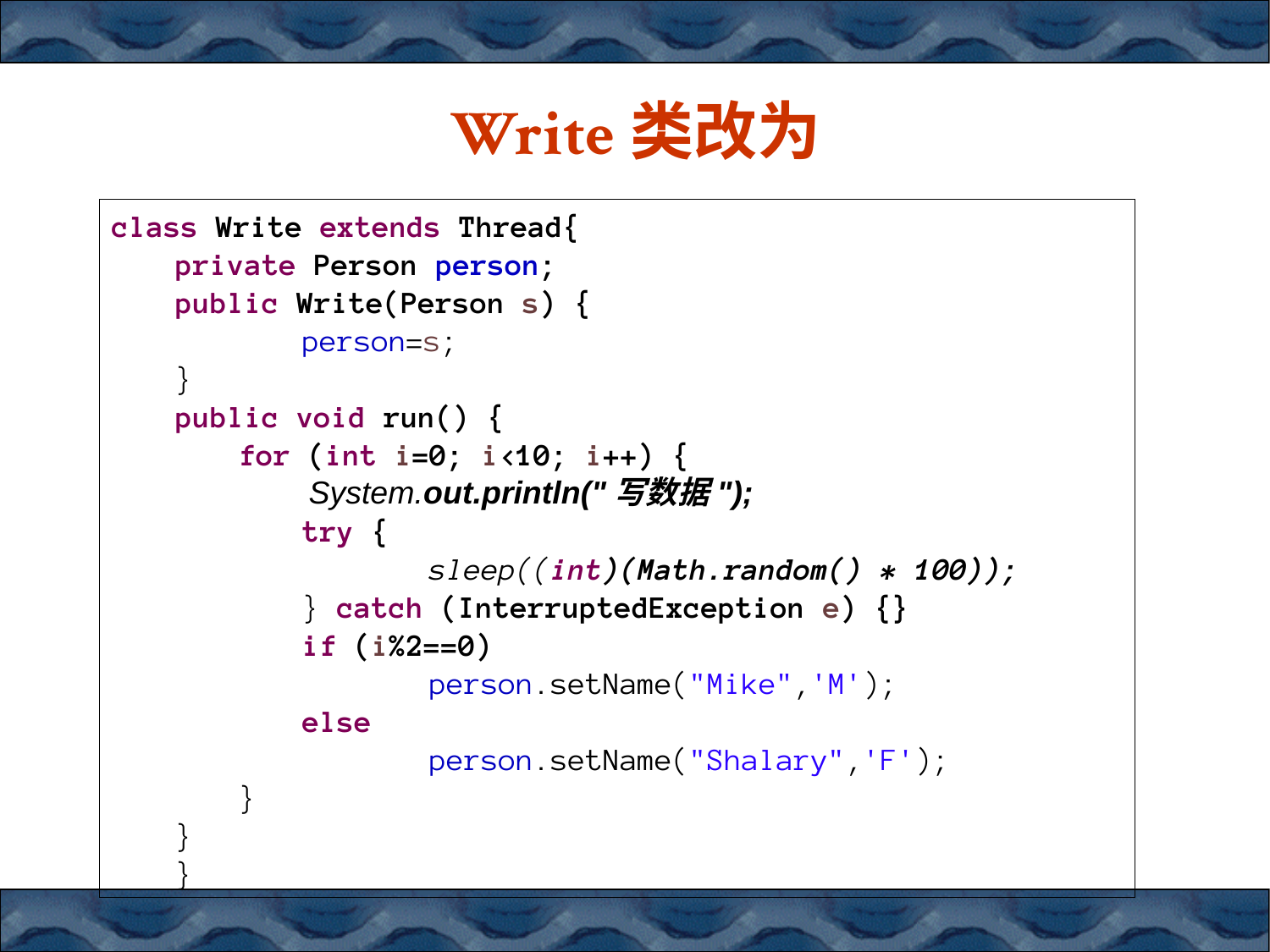

# Write类改为
class Write extends Thread{
private Person person;
public Write(Person s) {
	person=s;
}
public void run() {
for (int i=0; i<10; i++) {
    System.out.println("写数据");
try {
	sleep((int)(Math.random() * 100));
} catch (InterruptedException e) {}
if (i%2==0)
	person.setName("Mike",'M');
else
	person.setName("Shalary",'F');
}
}
}